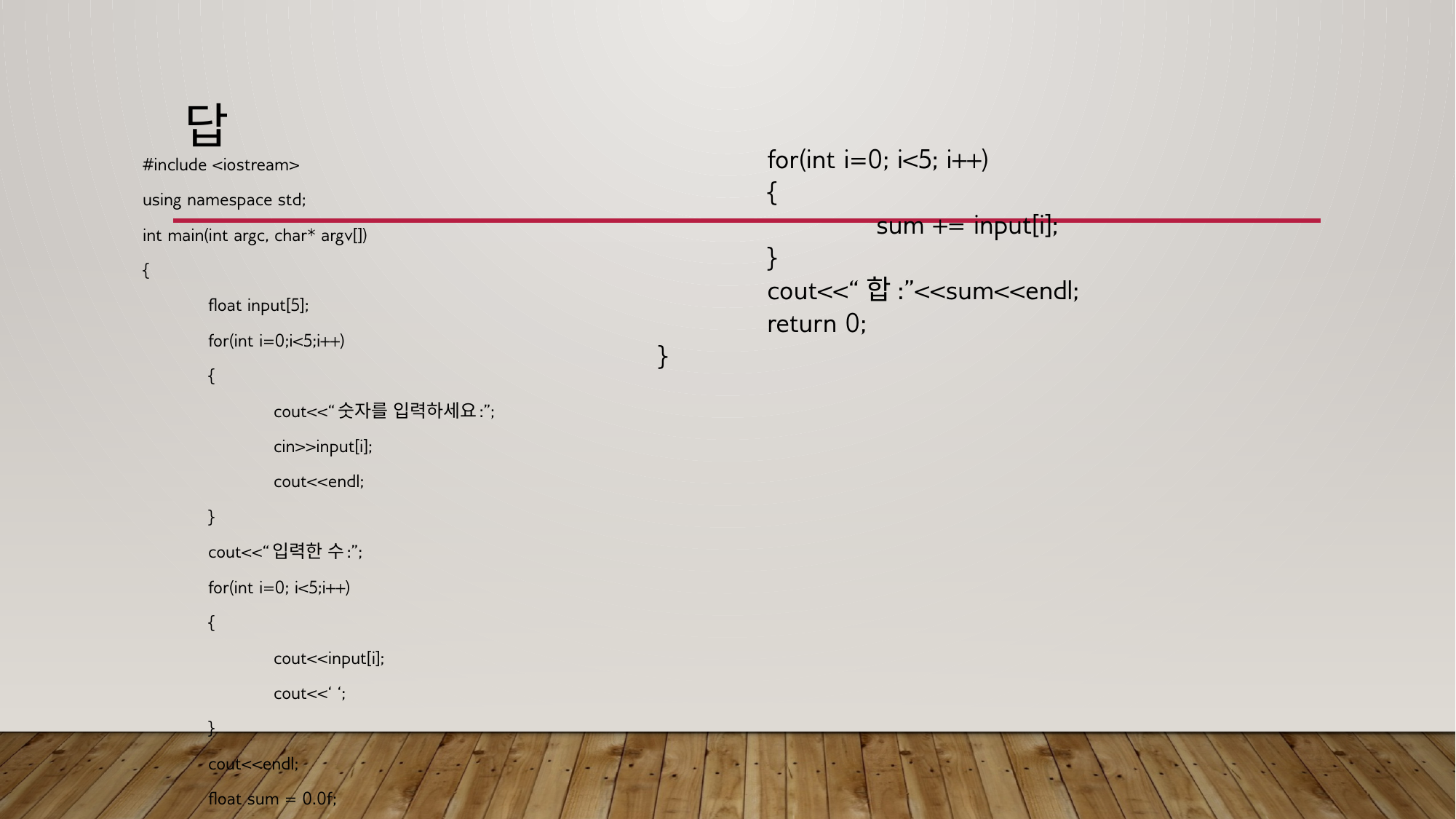

# 답
	for(int i=0; i<5; i++)
	{
		sum += input[i];
	}
	cout<<“합:”<<sum<<endl;
	return 0;
}
#include <iostream>
using namespace std;
int main(int argc, char* argv[])
{
	float input[5];
	for(int i=0;i<5;i++)
	{
		cout<<“숫자를 입력하세요:”;
		cin>>input[i];
		cout<<endl;
	}
	cout<<“입력한 수:”;
	for(int i=0; i<5;i++)
	{
		cout<<input[i];
		cout<<‘ ‘;
	}
	cout<<endl;
	float sum = 0.0f;